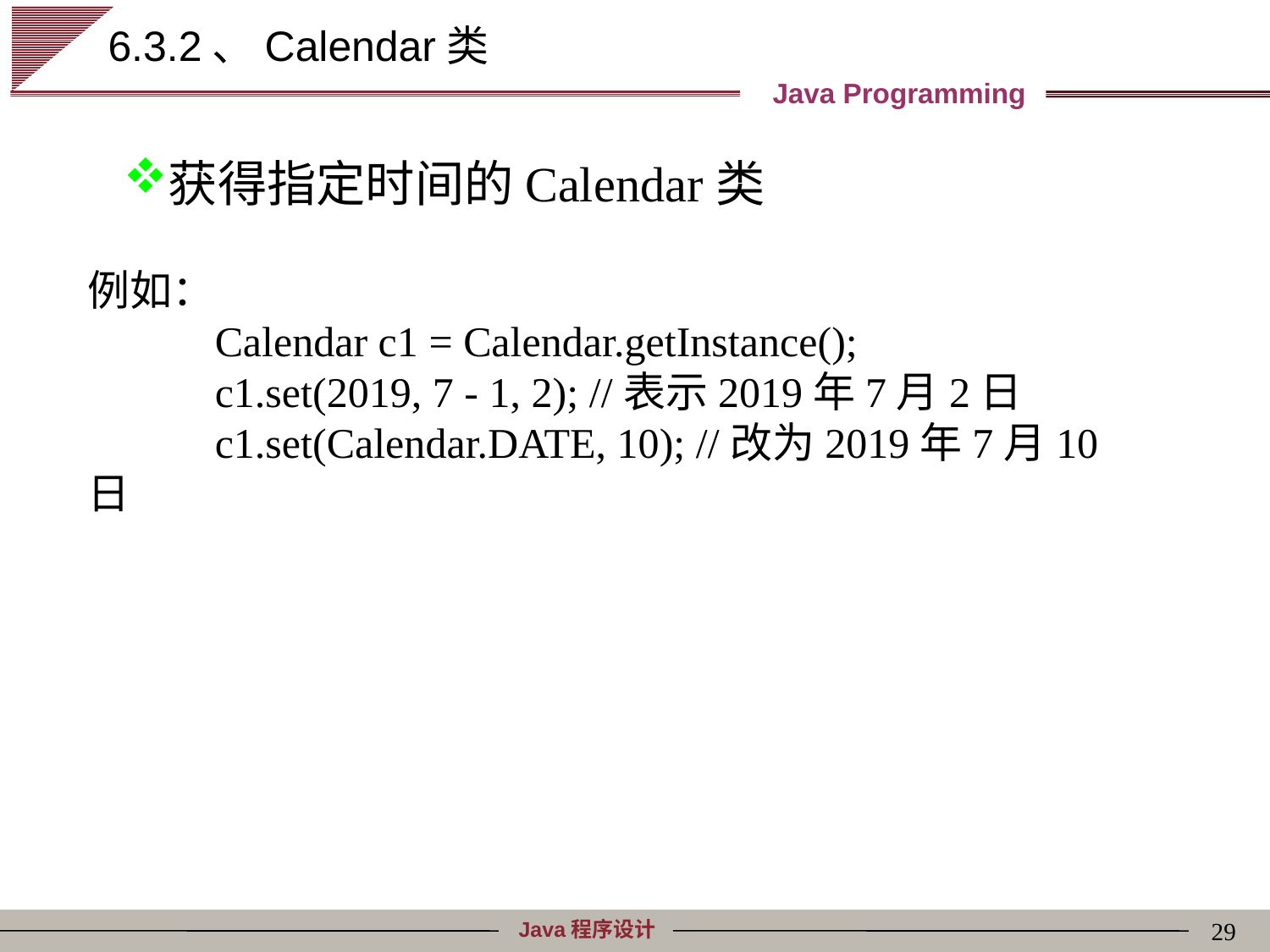

# 6.3.2、Calendar类
获得指定时间的Calendar类
例如：
	Calendar c1 = Calendar.getInstance();
	c1.set(2019, 7 - 1, 2); //表示2019年7月2日
	c1.set(Calendar.DATE, 10); //改为2019年7月10日